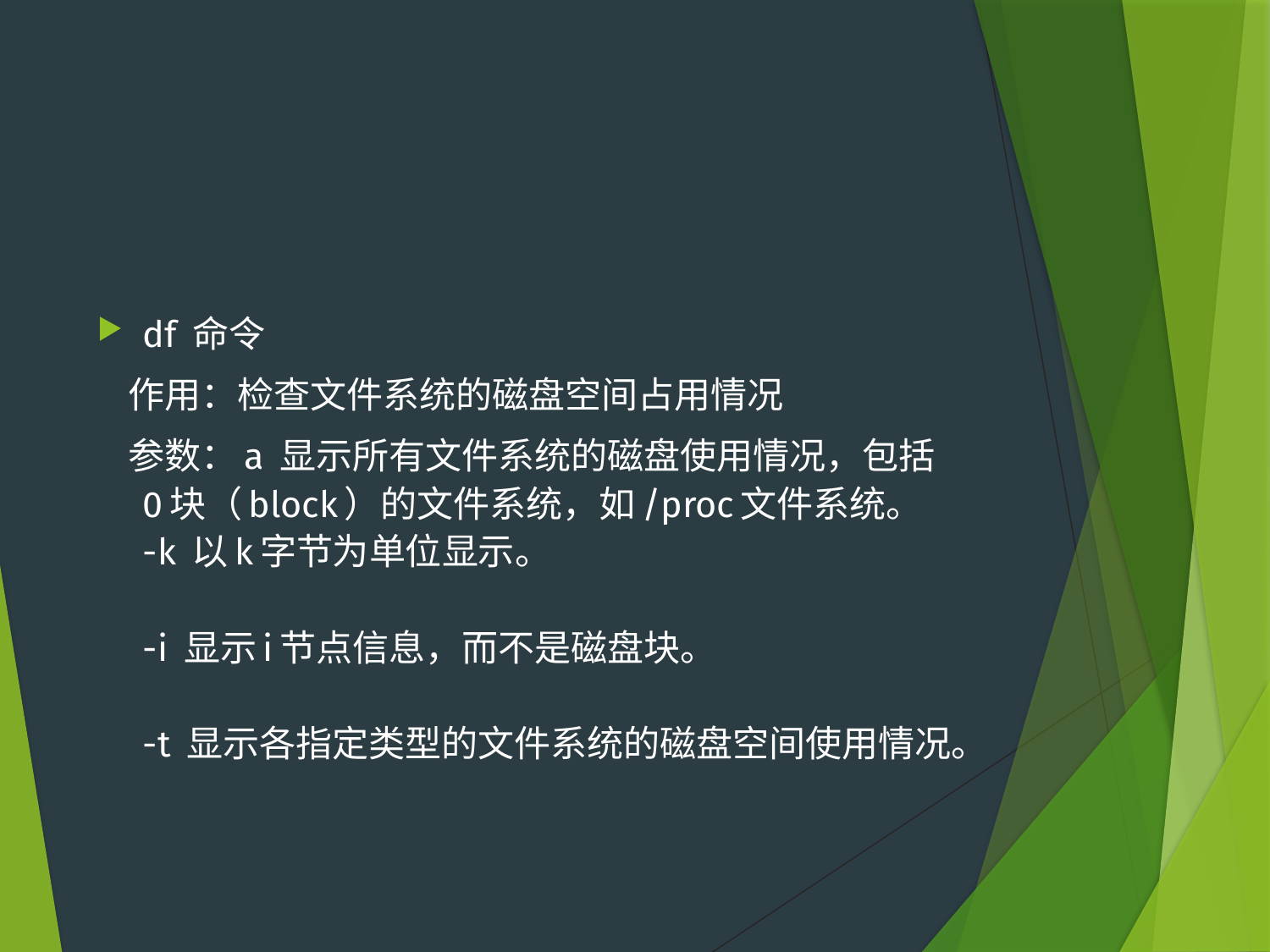

#
df 命令
   作用：检查文件系统的磁盘空间占用情况
   参数：a 显示所有文件系统的磁盘使用情况，包括0块（block）的文件系统，如/proc文件系统。 
-k 以k字节为单位显示。 
-i 显示i节点信息，而不是磁盘块。 
-t 显示各指定类型的文件系统的磁盘空间使用情况。